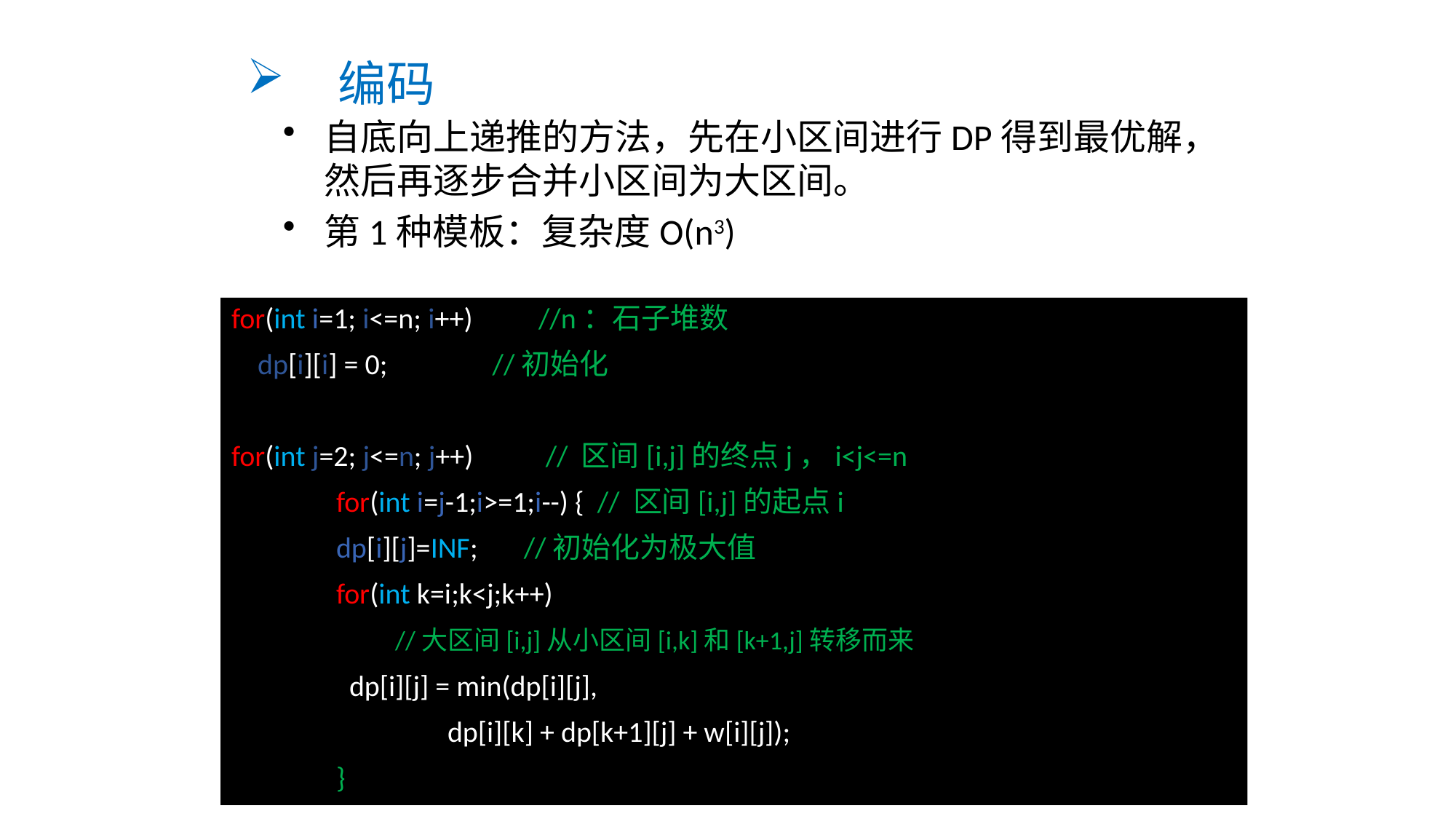

# 编码
自底向上递推的方法，先在小区间进行DP得到最优解，然后再逐步合并小区间为大区间。
第1种模板：复杂度O(n3)

for(int i=1; i<=n; i++)          //n：石子堆数
    dp[i][i] = 0;                //初始化

for(int j=2; j<=n; j++)           // 区间[i,j]的终点j，i<j<=n
	for(int i=j-1;i>=1;i--) {  // 区间[i,j]的起点i
		dp[i][j]=INF;       //初始化为极大值
		for(int k=i;k<j;k++)
                         //大区间[i,j]从小区间[i,k]和[k+1,j]转移而来
                  dp[i][j] = min(dp[i][j],
                                 dp[i][k] + dp[k+1][j] + w[i][j]);
	}